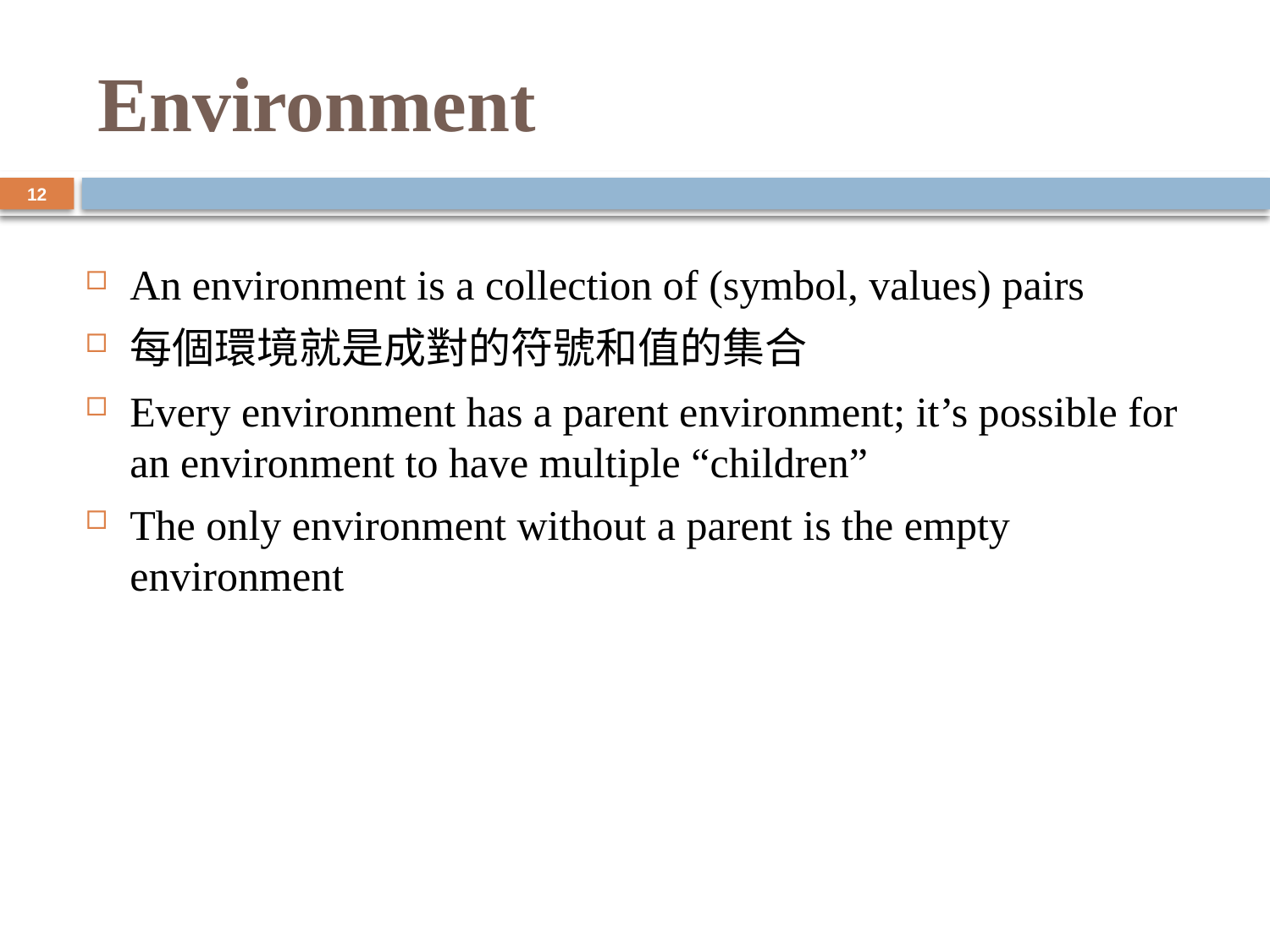

# Environment
12

An environment is a collection of (symbol, values) pairs
每個環境就是成對的符號和值的集合
Every environment has a parent environment; it’s possible for an environment to have multiple “children”
The only environment without a parent is the empty environment